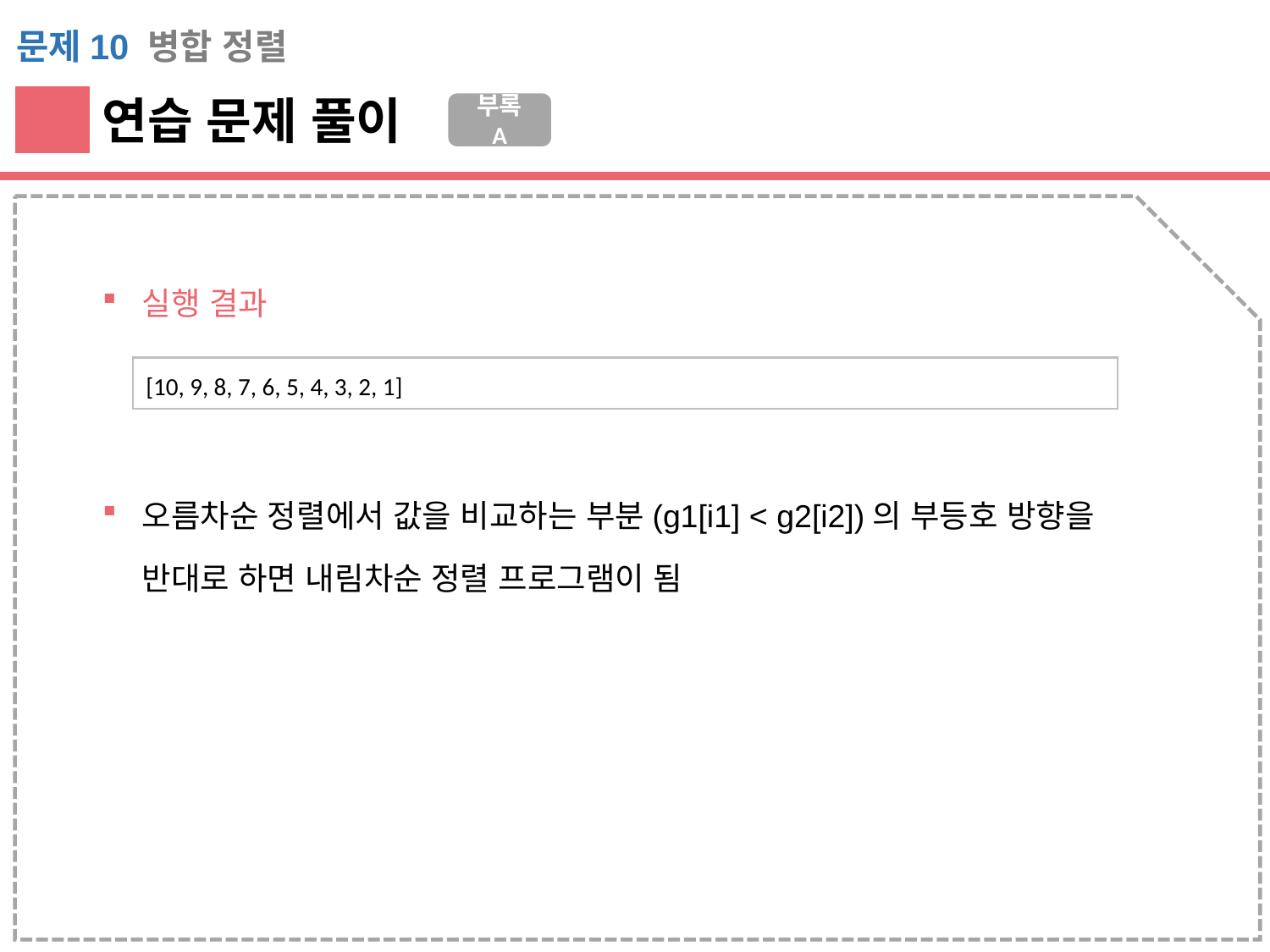

문제10 병합 정렬
연습 문제 풀이

부록 A

실행 결과
[10, 9, 8, 7, 6, 5, 4, 3, 2, 1]
오름차순 정렬에서 값을 비교하는 부분(g1[i1] < g2[i2])의 부등호 방향을 반대로 하면 내림차순 정렬 프로그램이 됨